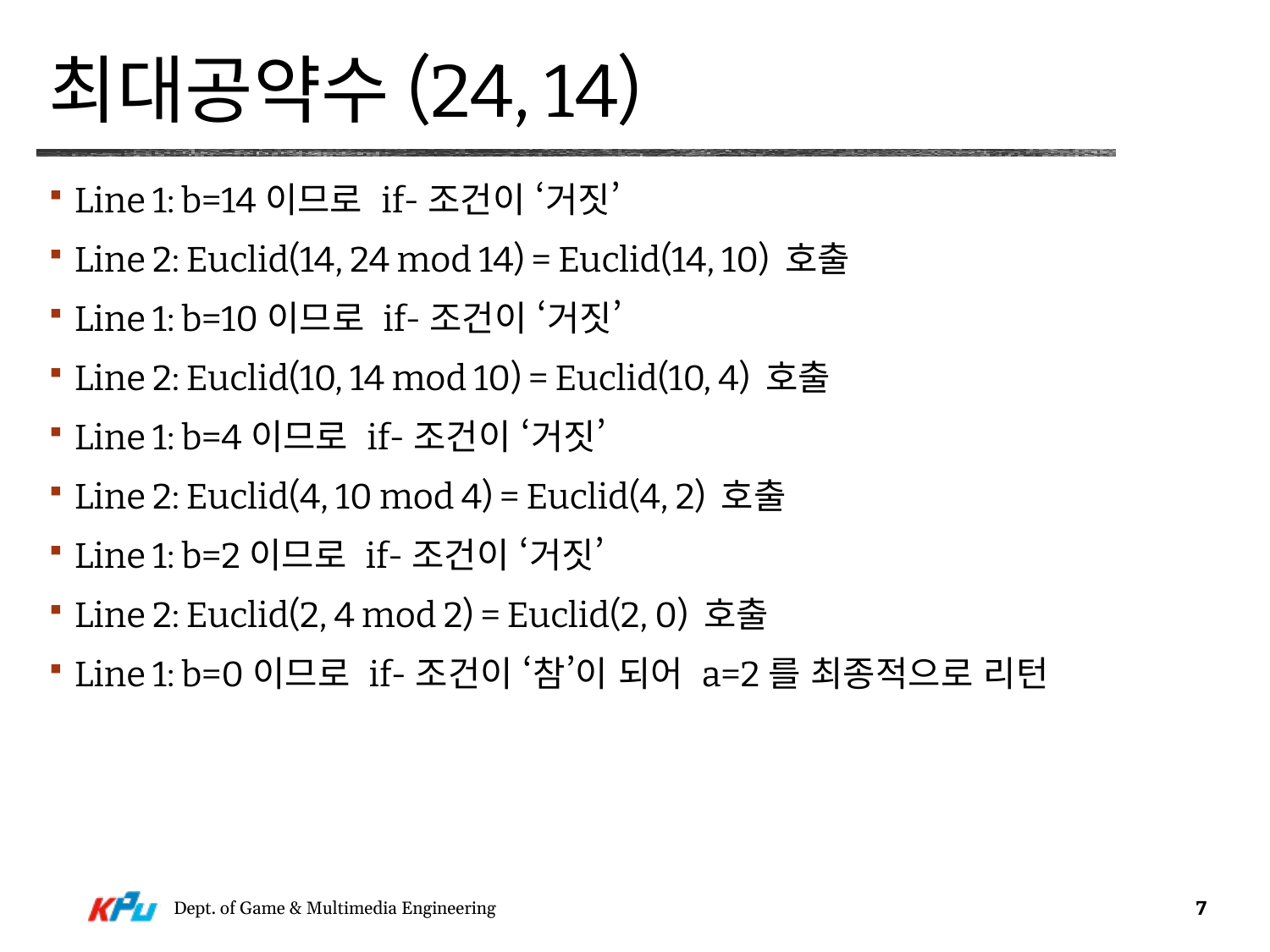

# 최대공약수(24, 14)
Line 1: b=14이므로 if-조건이 ‘거짓’
Line 2: Euclid(14, 24 mod 14) = Euclid(14, 10) 호출
Line 1: b=10이므로 if-조건이 ‘거짓’
Line 2: Euclid(10, 14 mod 10) = Euclid(10, 4) 호출
Line 1: b=4이므로 if-조건이 ‘거짓’
Line 2: Euclid(4, 10 mod 4) = Euclid(4, 2) 호출
Line 1: b=2이므로 if-조건이 ‘거짓’
Line 2: Euclid(2, 4 mod 2) = Euclid(2, 0) 호출
Line 1: b=0이므로 if-조건이 ‘참’이 되어 a=2를 최종적으로 리턴
Dept. of Game & Multimedia Engineering
7